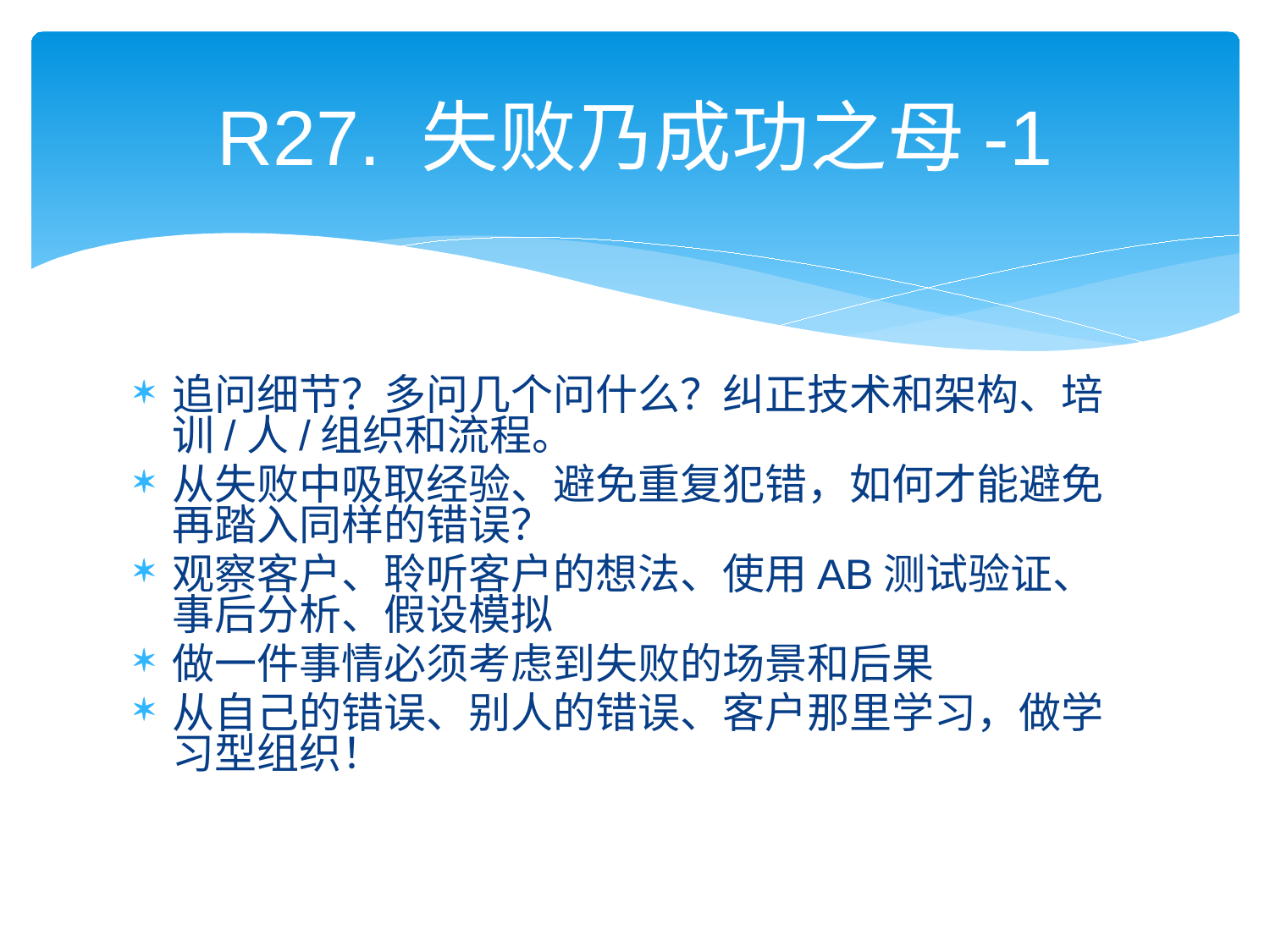

# R27. 失败乃成功之母-1
追问细节？多问几个问什么？纠正技术和架构、培训/人/组织和流程。
从失败中吸取经验、避免重复犯错，如何才能避免再踏入同样的错误？
观察客户、聆听客户的想法、使用AB测试验证、事后分析、假设模拟
做一件事情必须考虑到失败的场景和后果
从自己的错误、别人的错误、客户那里学习，做学习型组织！